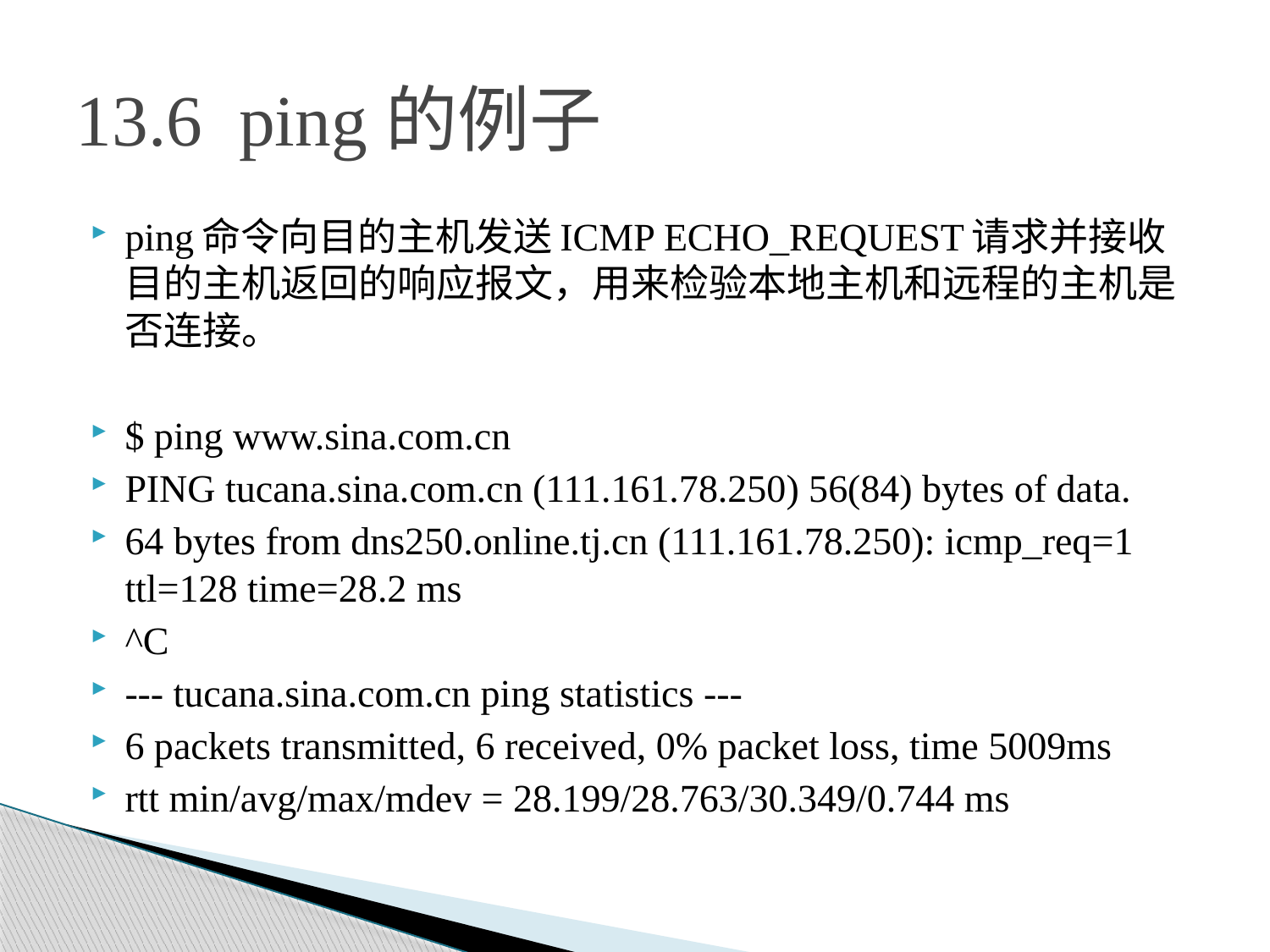

# 13.6  ping的例子
ping命令向目的主机发送ICMP ECHO_REQUEST请求并接收目的主机返回的响应报文，用来检验本地主机和远程的主机是否连接。

$ ping www.sina.com.cn
PING tucana.sina.com.cn (111.161.78.250) 56(84) bytes of data.
64 bytes from dns250.online.tj.cn (111.161.78.250): icmp_req=1 ttl=128 time=28.2 ms
^C
--- tucana.sina.com.cn ping statistics ---
6 packets transmitted, 6 received, 0% packet loss, time 5009ms
rtt min/avg/max/mdev = 28.199/28.763/30.349/0.744 ms